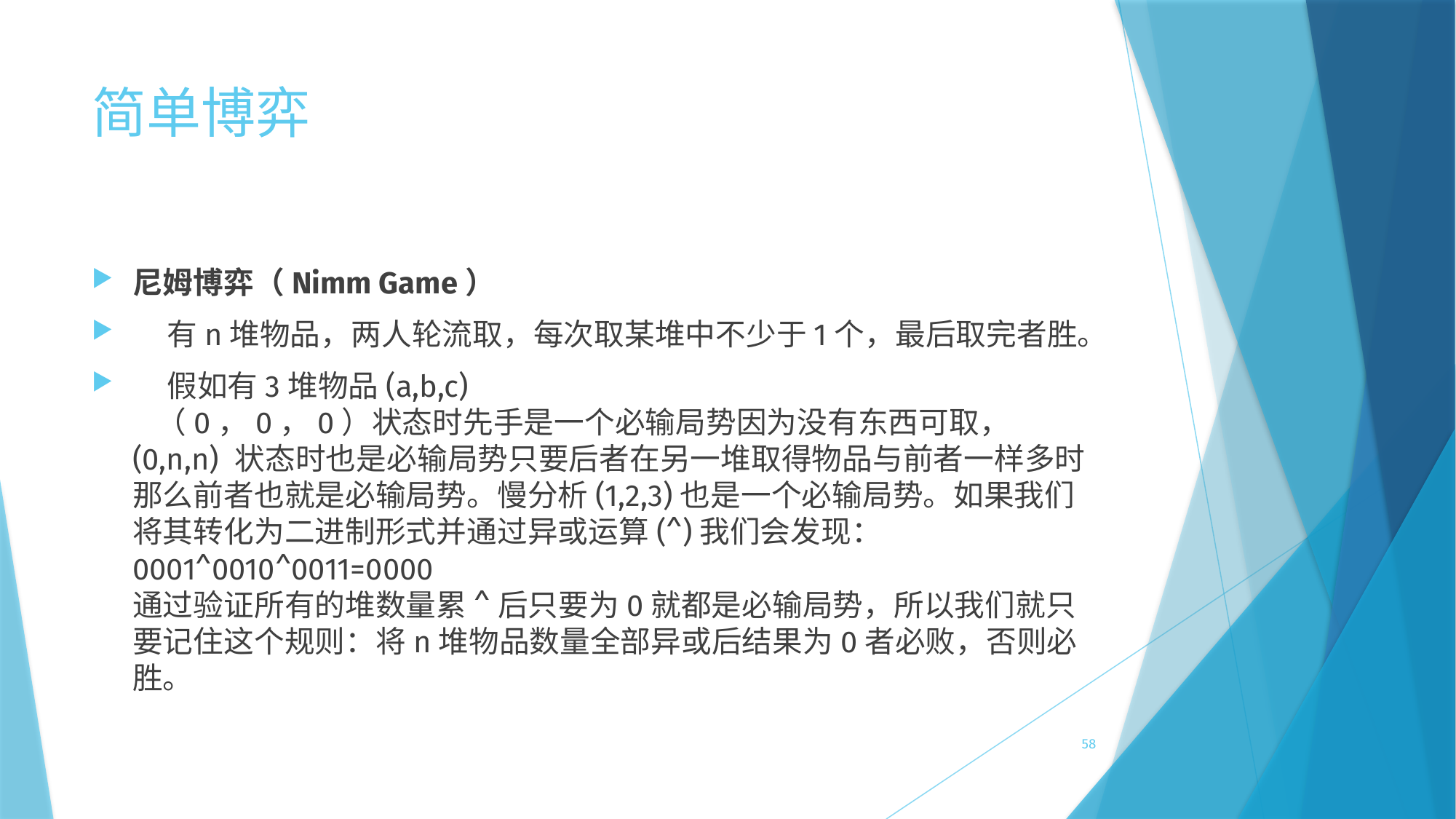

# 简单博弈
尼姆博弈（Nimm Game）
    有n堆物品，两人轮流取，每次取某堆中不少于1个，最后取完者胜。
    假如有3堆物品(a,b,c) 
  （0，0，0）状态时先手是一个必输局势因为没有东西可取，(0,n,n) 状态时也是必输局势只要后者在另一堆取得物品与前者一样多时那么前者也就是必输局势。慢分析(1,2,3)也是一个必输局势。如果我们将其转化为二进制形式并通过异或运算(^)我们会发现： 
0001^0010^0011=0000 
通过验证所有的堆数量累^后只要为0就都是必输局势，所以我们就只要记住这个规则：将n堆物品数量全部异或后结果为0者必败，否则必胜。

58